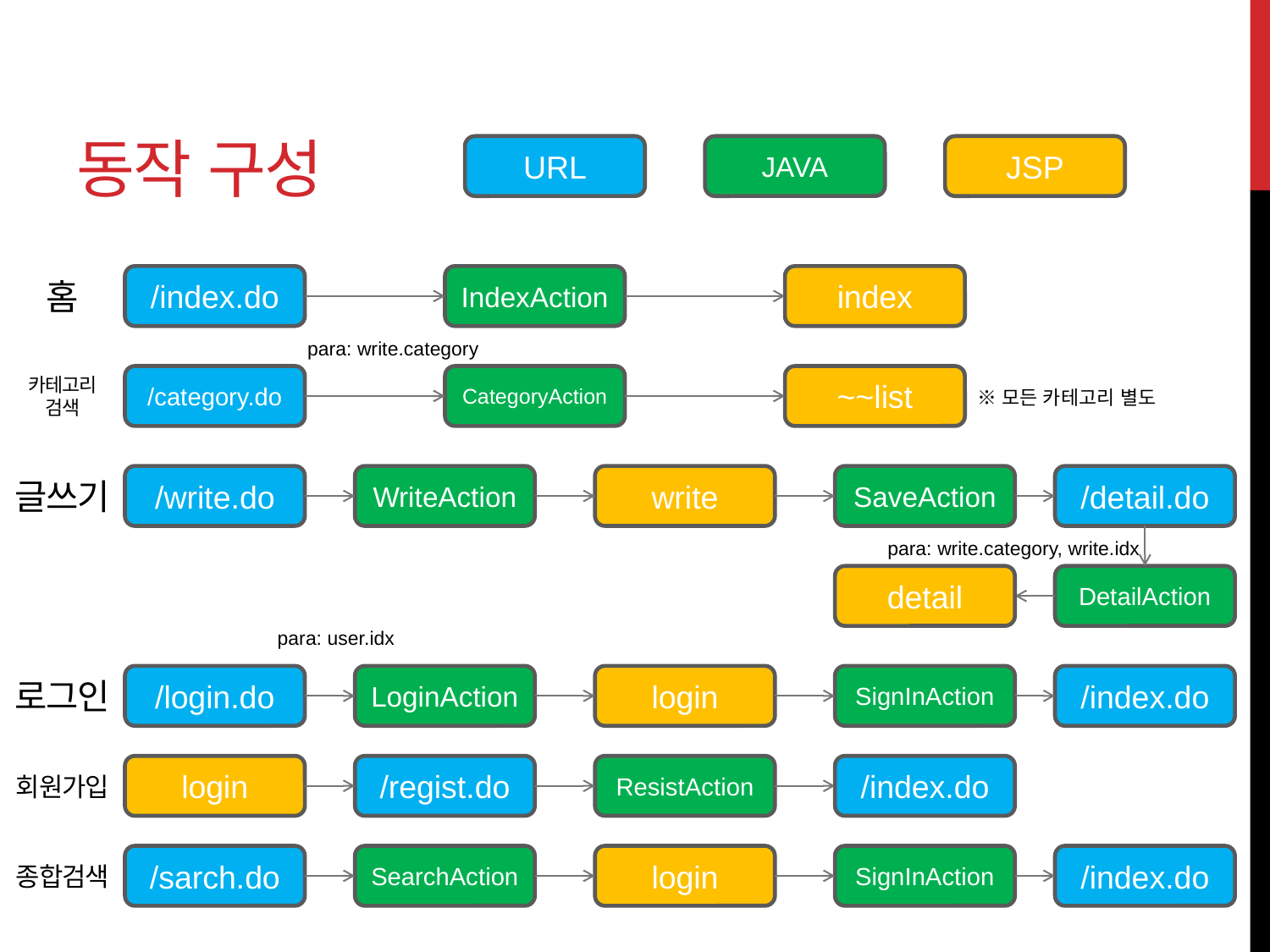

# 동작 구성
URL
JAVA
JSP
홈
/index.do
IndexAction
index
para: write.category
카테고리 검색
/category.do
CategoryAction
~~list
※모든 카테고리 별도
글쓰기
/write.do
WriteAction
write
SaveAction
/detail.do
para: write.category, write.idx
detail
DetailAction
para: user.idx
로그인
/login.do
LoginAction
login
SignInAction
/index.do
회원가입
login
/regist.do
ResistAction
/index.do
종합검색
/sarch.do
SearchAction
login
SignInAction
/index.do